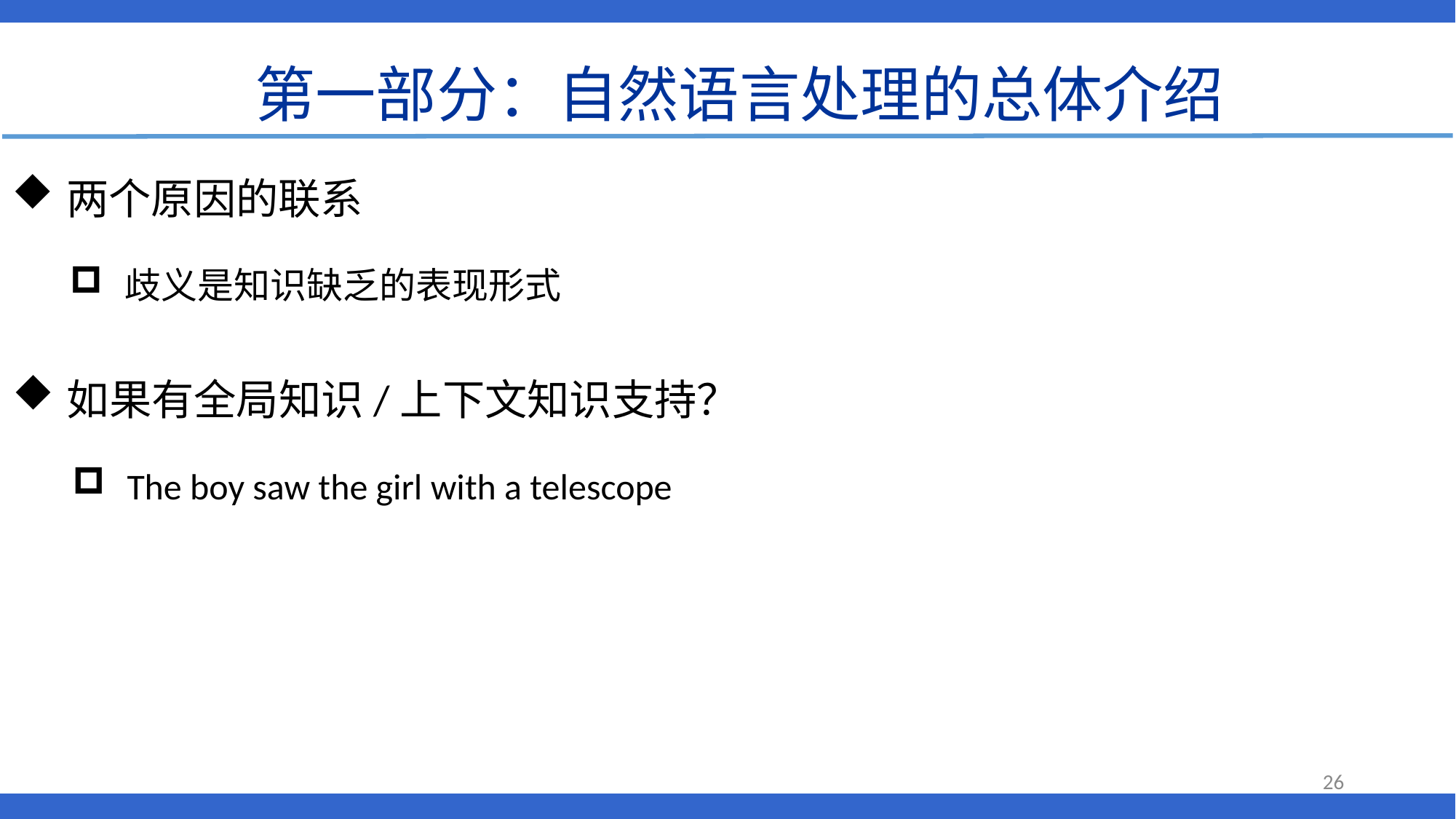

第一部分：自然语言处理的总体介绍
两个原因的联系
歧义是知识缺乏的表现形式
如果有全局知识/上下文知识支持？
The boy saw the girl with a telescope
26